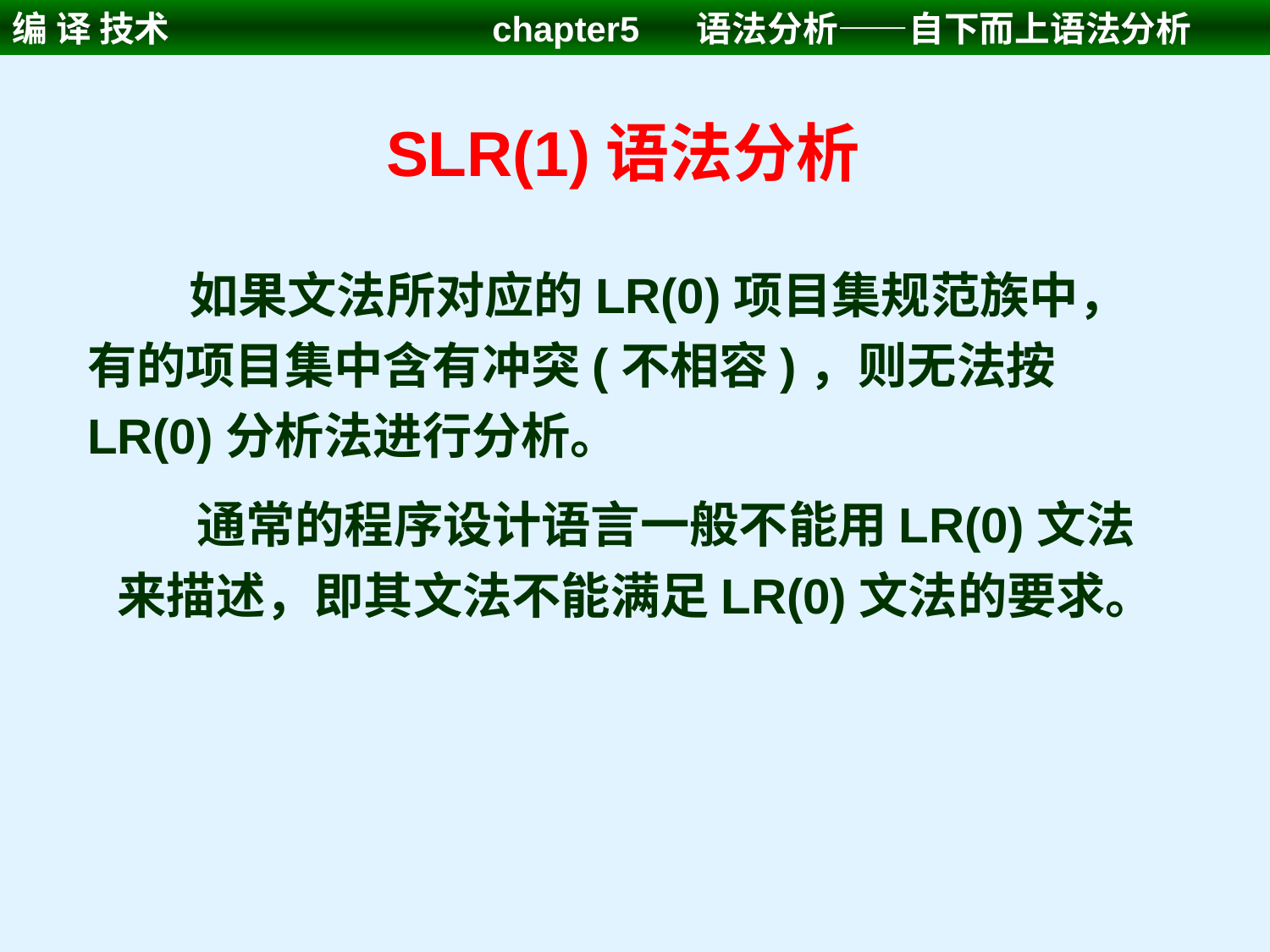

SLR(1)语法分析
        如果文法所对应的LR(0)项目集规范族中，有的项目集中含有冲突(不相容)，则无法按LR(0)分析法进行分析。
      通常的程序设计语言一般不能用LR(0)文法来描述，即其文法不能满足LR(0)文法的要求。